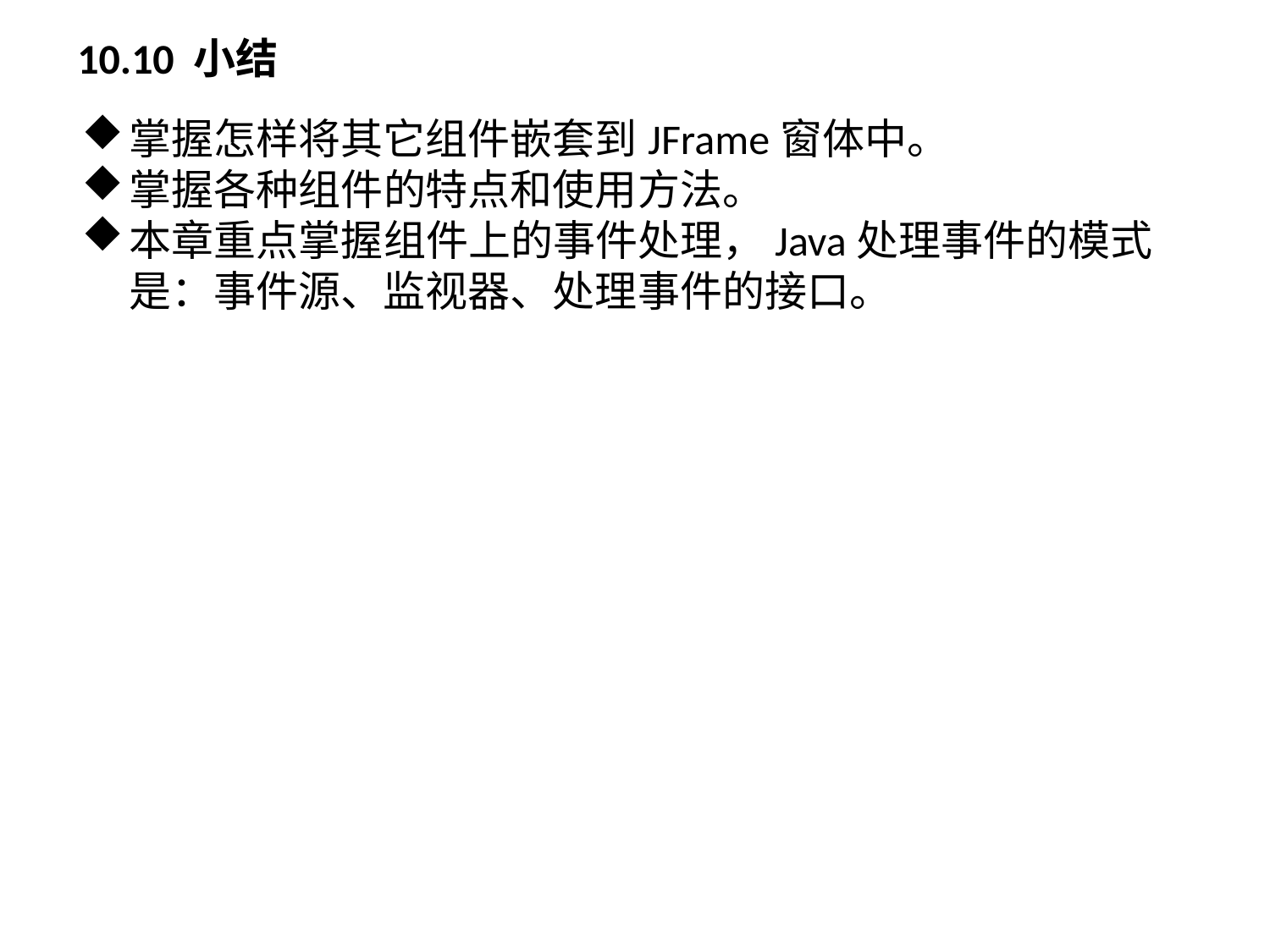

# 10.10 小结
掌握怎样将其它组件嵌套到JFrame窗体中。
掌握各种组件的特点和使用方法。
本章重点掌握组件上的事件处理，Java处理事件的模式是：事件源、监视器、处理事件的接口。